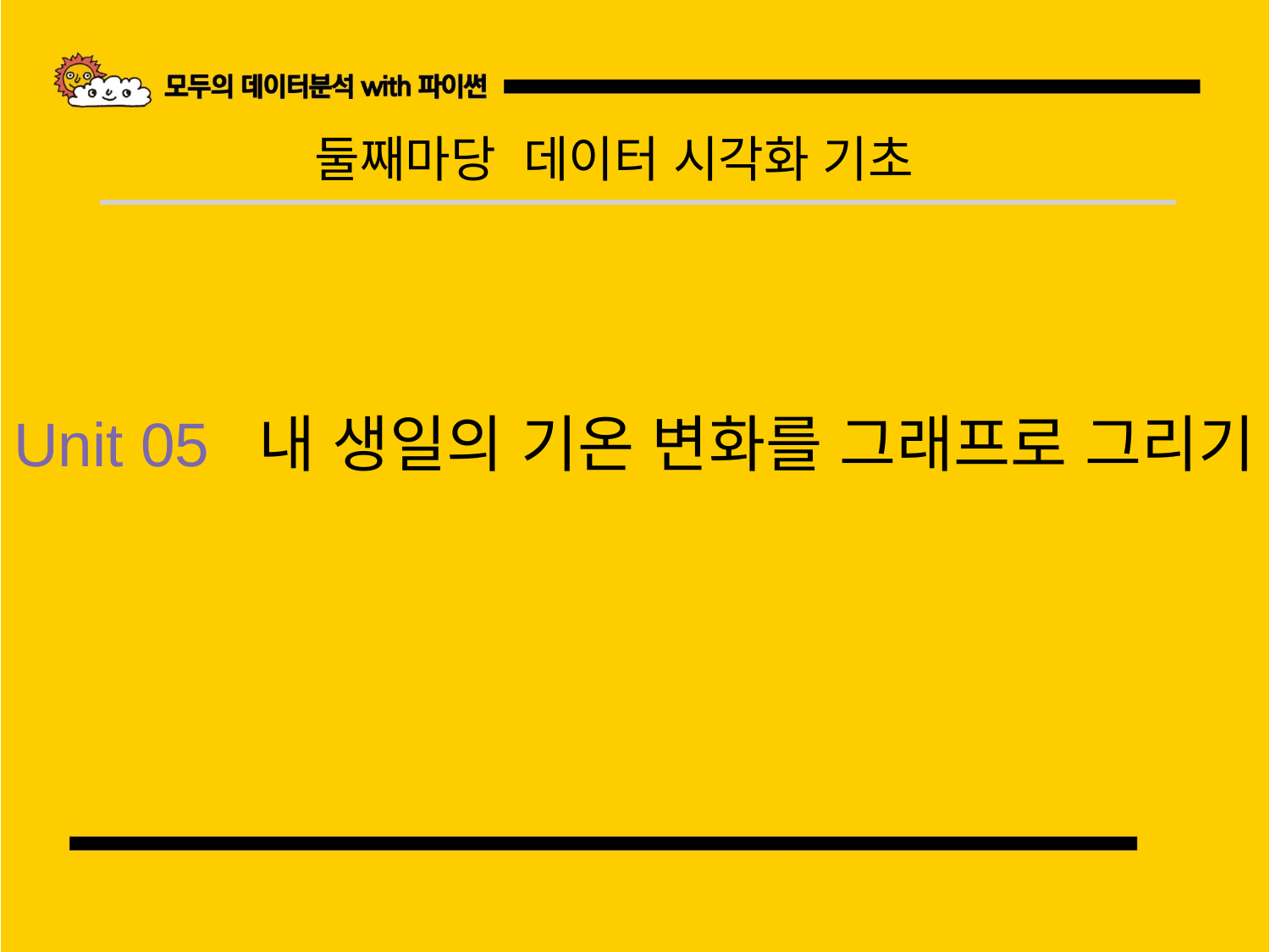

둘째마당  데이터 시각화 기초
Unit 05  내 생일의 기온 변화를 그래프로 그리기